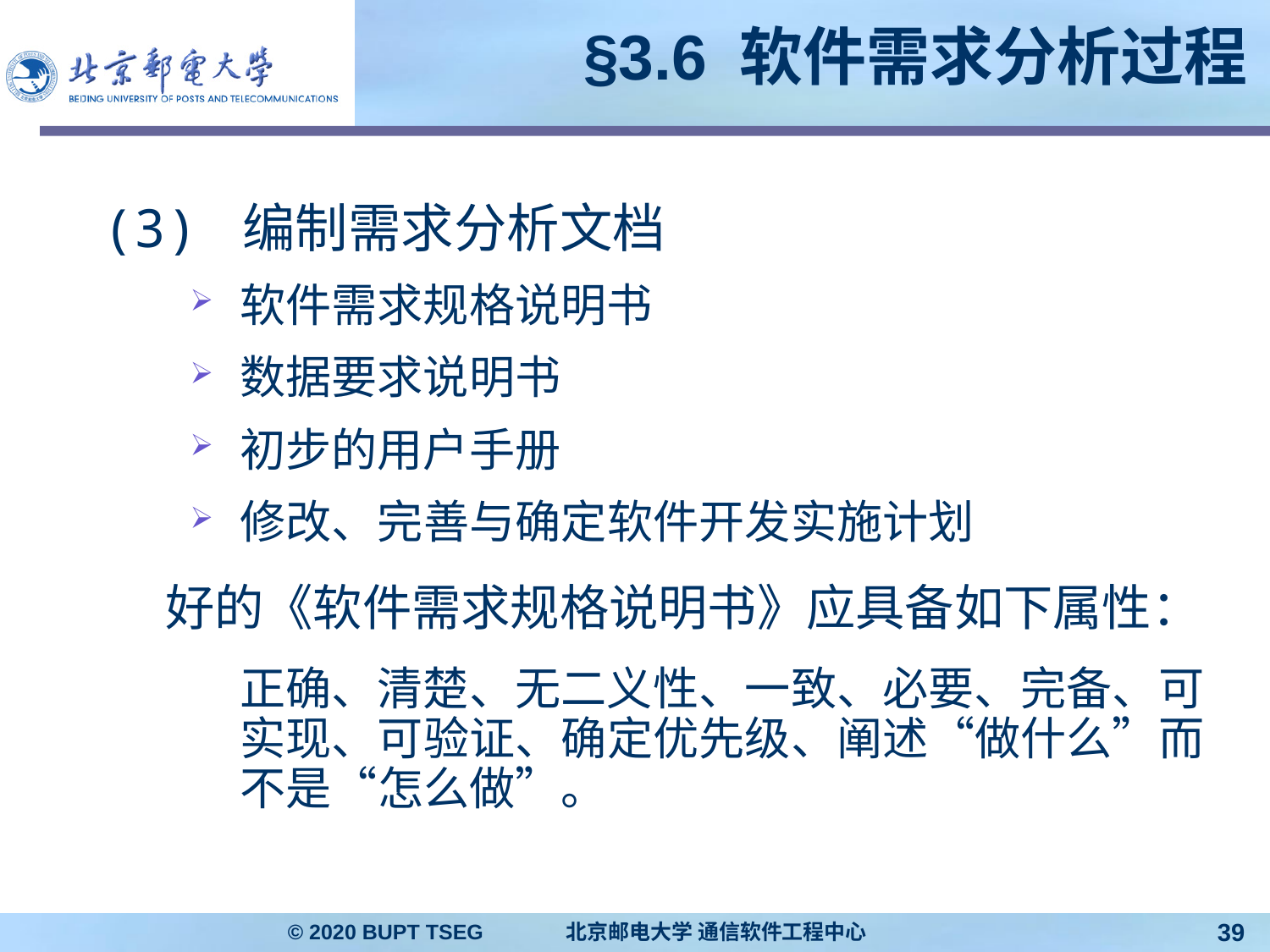

# §3.6 软件需求分析过程
(3) 编制需求分析文档
软件需求规格说明书
数据要求说明书
初步的用户手册
修改、完善与确定软件开发实施计划
	好的《软件需求规格说明书》应具备如下属性：
	正确、清楚、无二义性、一致、必要、完备、可实现、可验证、确定优先级、阐述“做什么”而不是“怎么做”。
© 2020 BUPT TSEG             北京邮电大学 通信软件工程中心